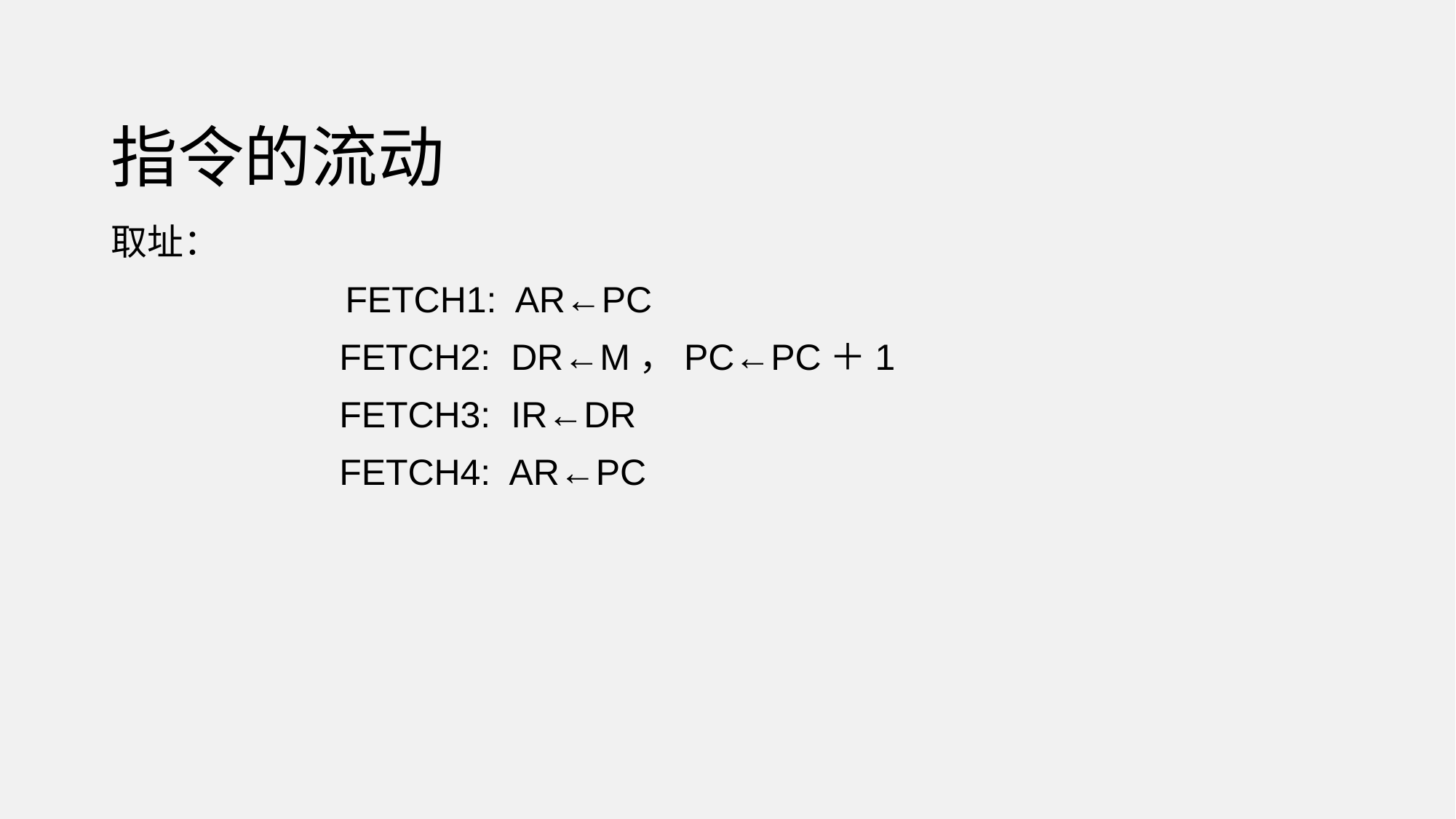

# 指令的流动
取址：
                       FETCH1:  AR←PC
		 FETCH2:  DR←M，PC←PC＋1
		 FETCH3:  IR←DR
		 FETCH4:  AR←PC